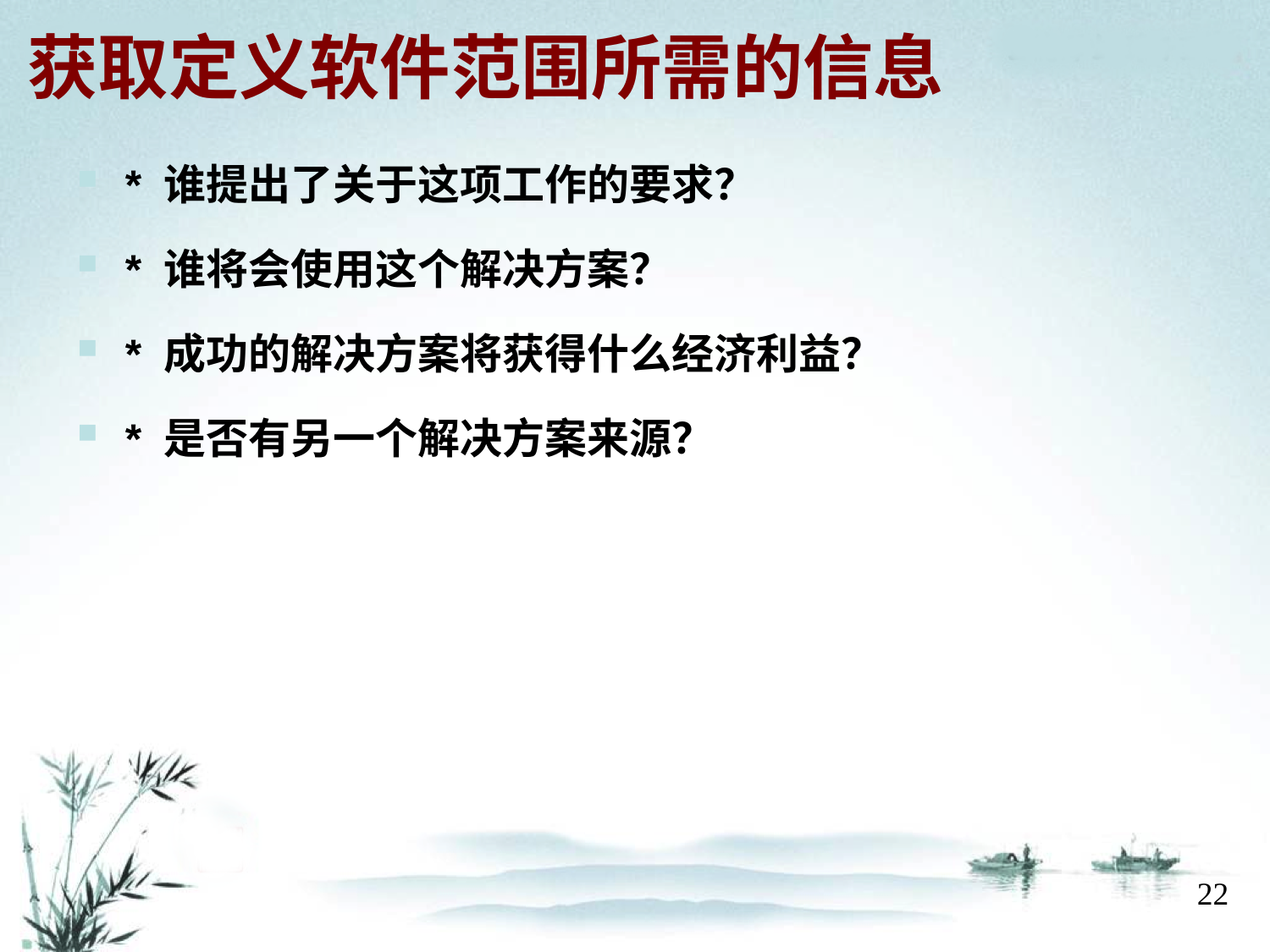

# 获取定义软件范围所需的信息
* 谁提出了关于这项工作的要求？
* 谁将会使用这个解决方案？
* 成功的解决方案将获得什么经济利益？
* 是否有另一个解决方案来源？
22